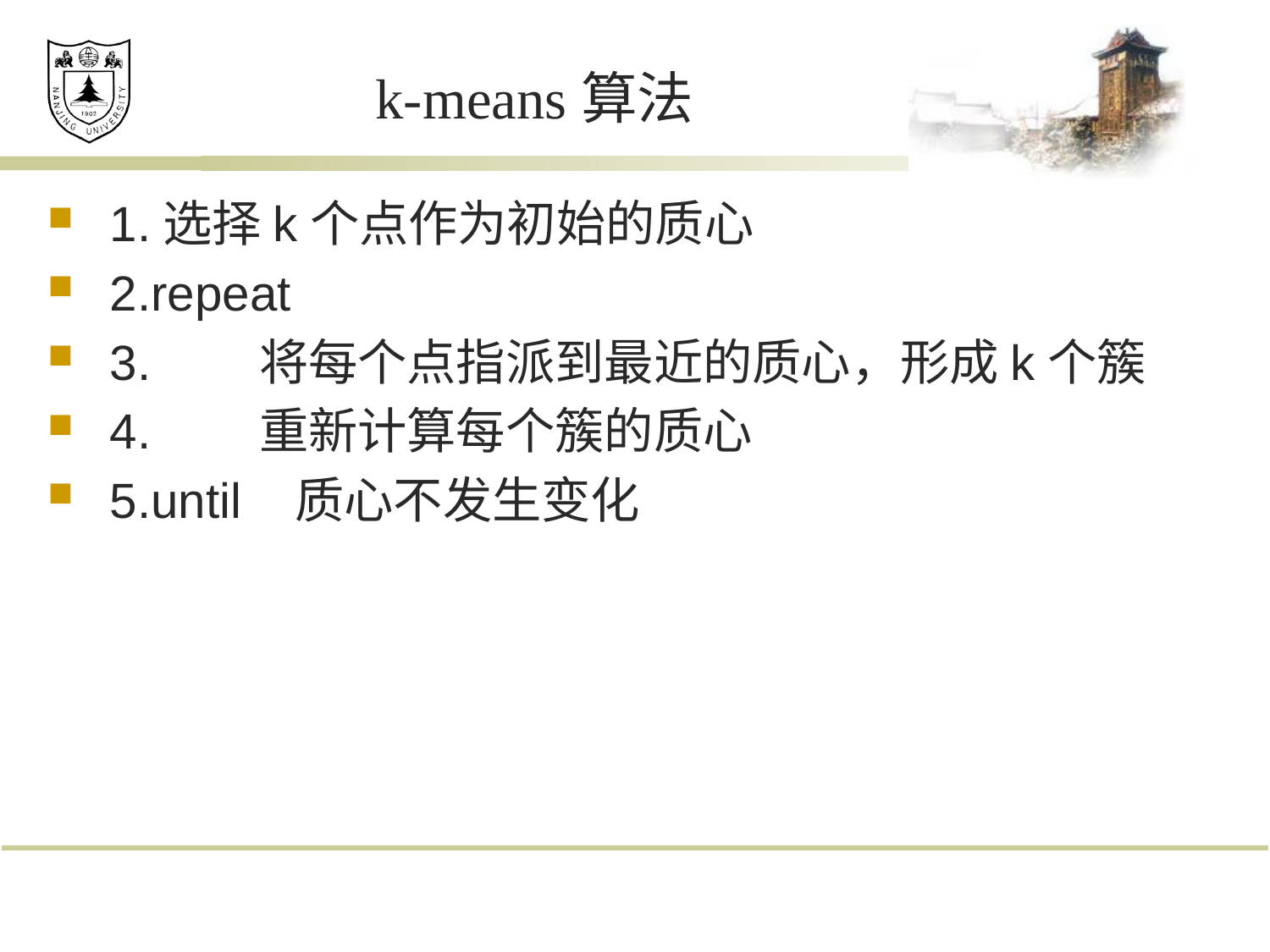

# k-means算法
1.选择k个点作为初始的质心
2.repeat
3.       将每个点指派到最近的质心，形成k个簇
4.       重新计算每个簇的质心
5.until   质心不发生变化